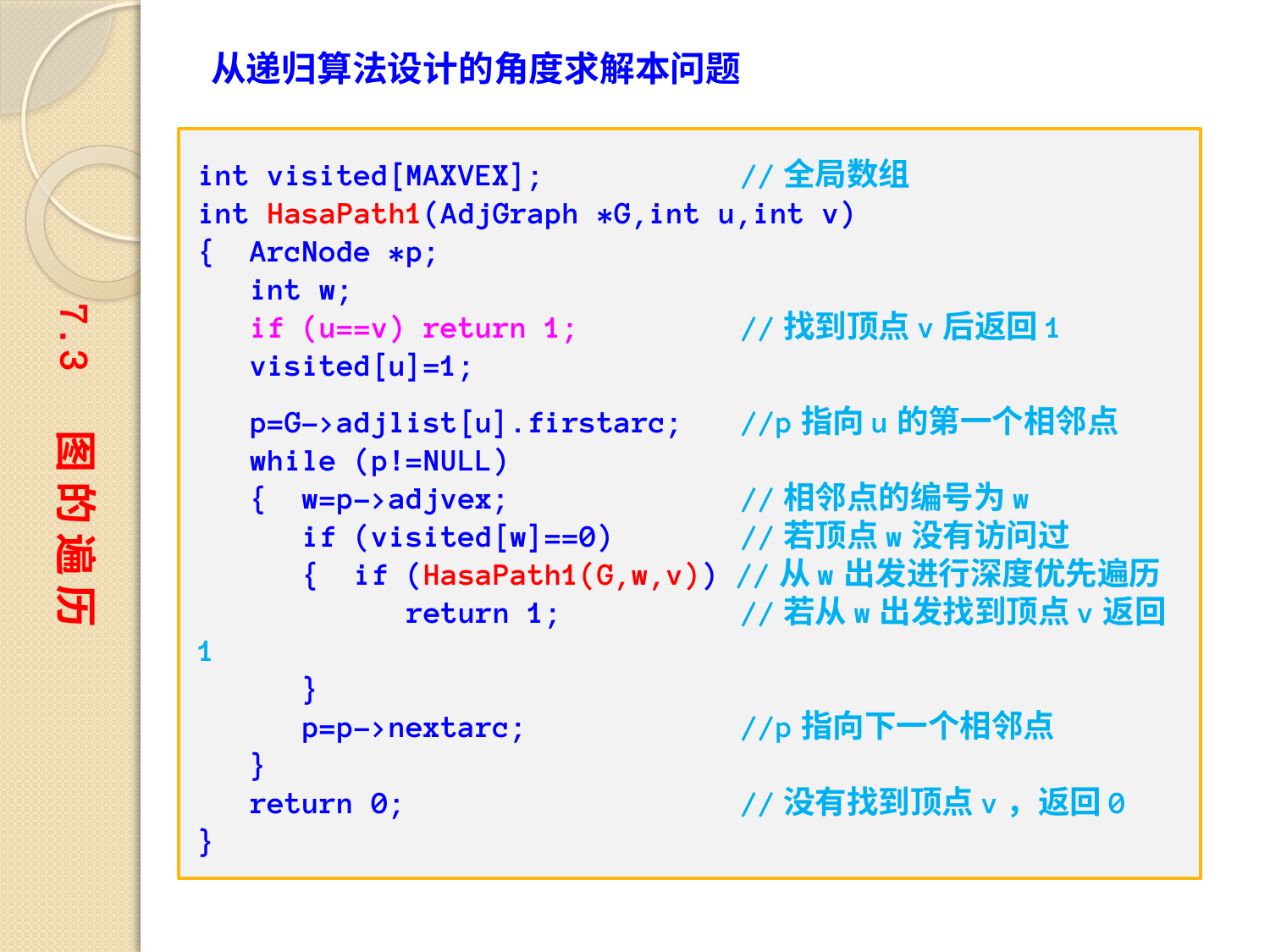

从递归算法设计的角度求解本问题
int visited[MAXVEX];		  //全局数组
int HasaPath1(AdjGraph *G,int u,int v)
{  ArcNode *p;
   int w;
   if (u==v) return 1;	  //找到顶点v后返回1
   visited[u]=1;
   p=G->adjlist[u].firstarc;	  //p指向u的第一个相邻点
   while (p!=NULL)
   {  w=p->adjvex;		  //相邻点的编号为w
      if (visited[w]==0)	  //若顶点w没有访问过
      {  if (HasaPath1(G,w,v)) //从w出发进行深度优先遍历
            return 1;	  	  //若从w出发找到顶点v返回1
      }
      p=p->nextarc;		  //p指向下一个相邻点
   }
   return 0;			  //没有找到顶点v，返回0
}
7.3  图 的 遍 历